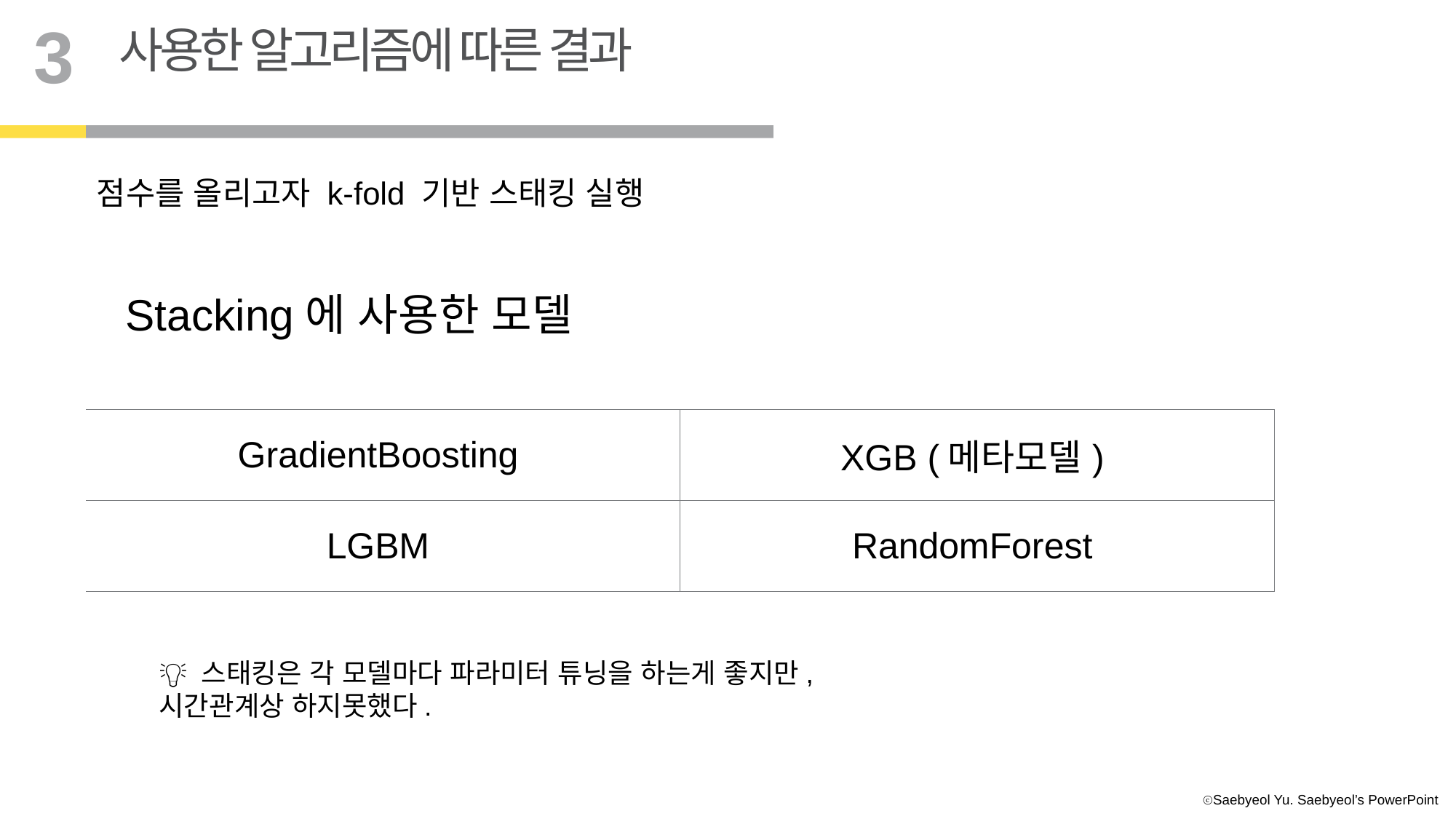

3
사용한 알고리즘에 따른 결과

점수를 올리고자 k-fold 기반 스태킹 실행
Stacking에 사용한 모델
| GradientBoosting | XGB (메타모델) |
| --- | --- |
| LGBM | RandomForest |
💡 스태킹은 각 모델마다 파라미터 튜닝을 하는게 좋지만, 시간관계상 하지못했다.